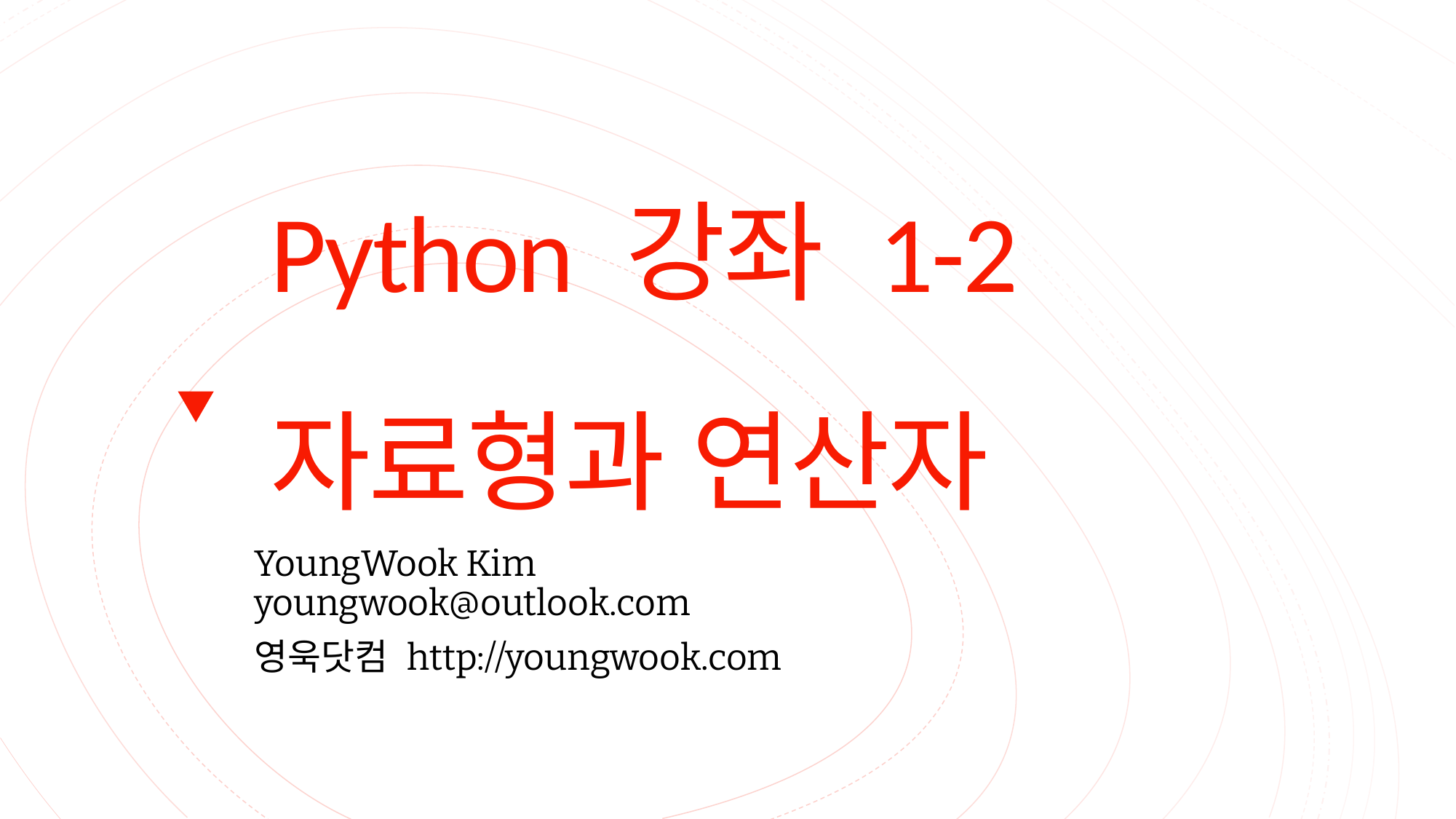

# Python 강좌 1-2 자료형과 연산자

YoungWook Kim
youngwook@outlook.com
영욱닷컴 http://youngwook.com